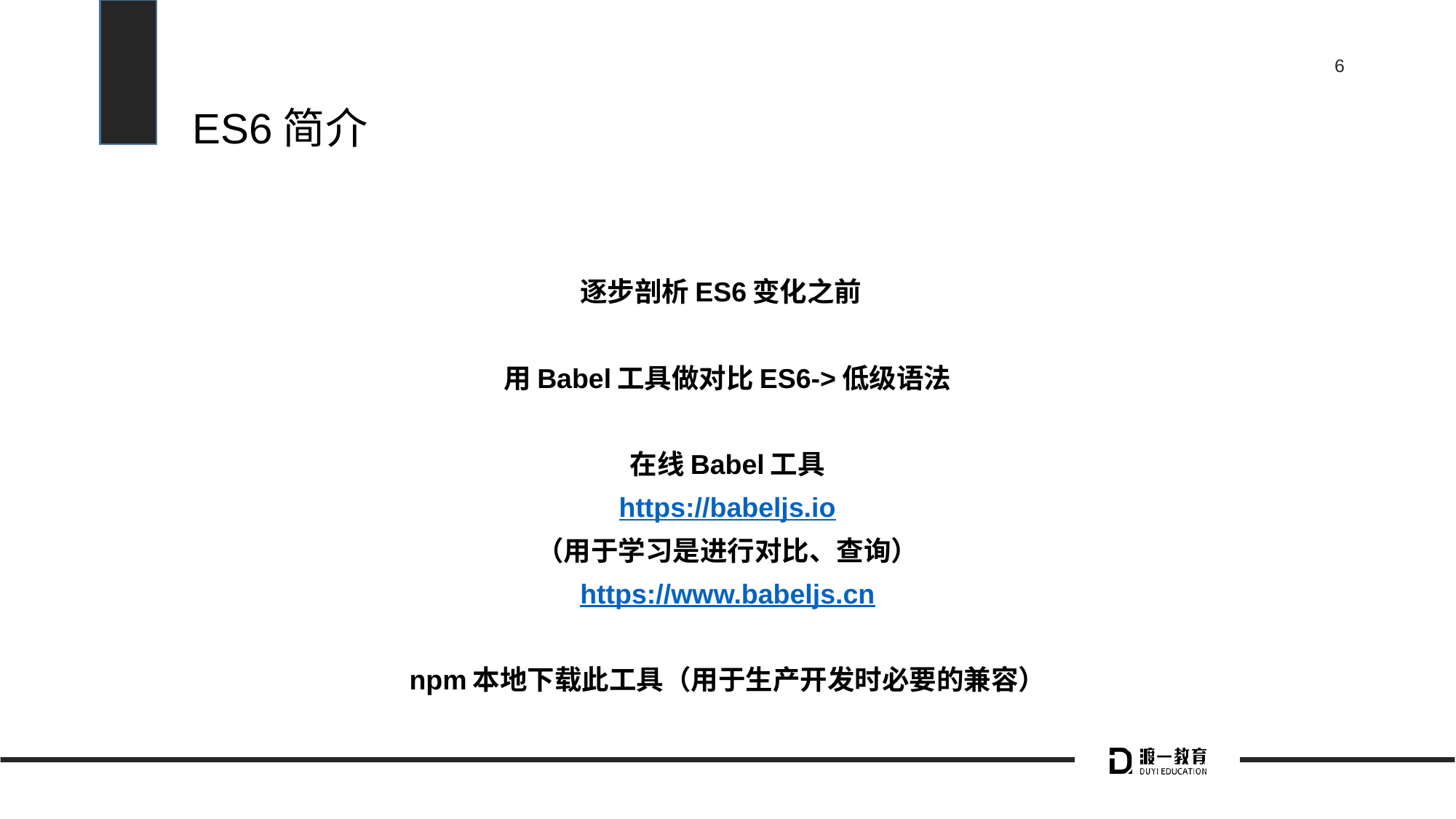

# ES6简介

逐步剖析ES6变化之前

用Babel工具做对比ES6->低级语法

在线Babel工具
https://babeljs.io
（用于学习是进行对比、查询）
https://www.babeljs.cn

npm本地下载此工具（用于生产开发时必要的兼容）